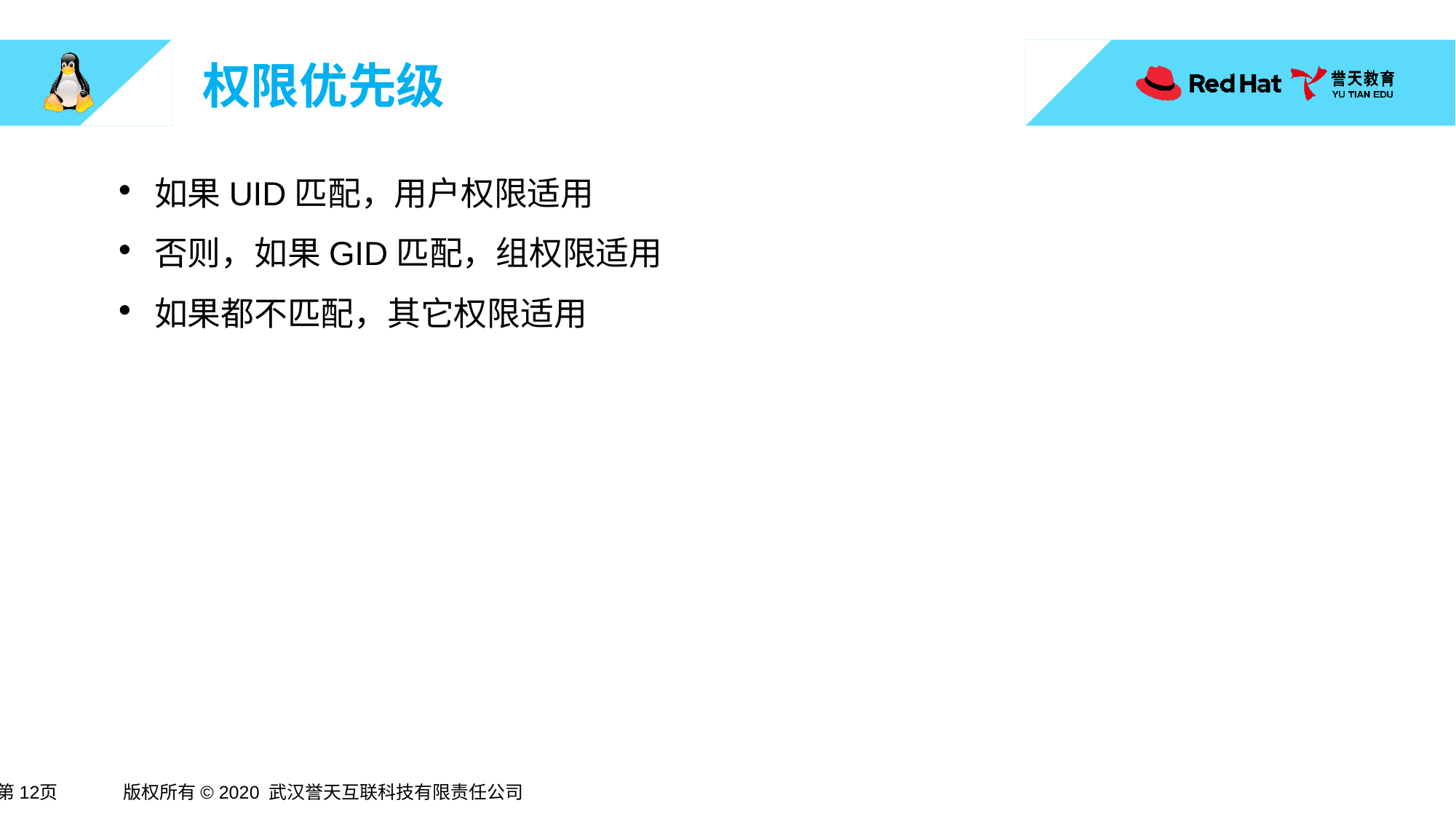

# 权限优先级
如果UID匹配，用户权限适用
否则，如果GID匹配，组权限适用
如果都不匹配，其它权限适用